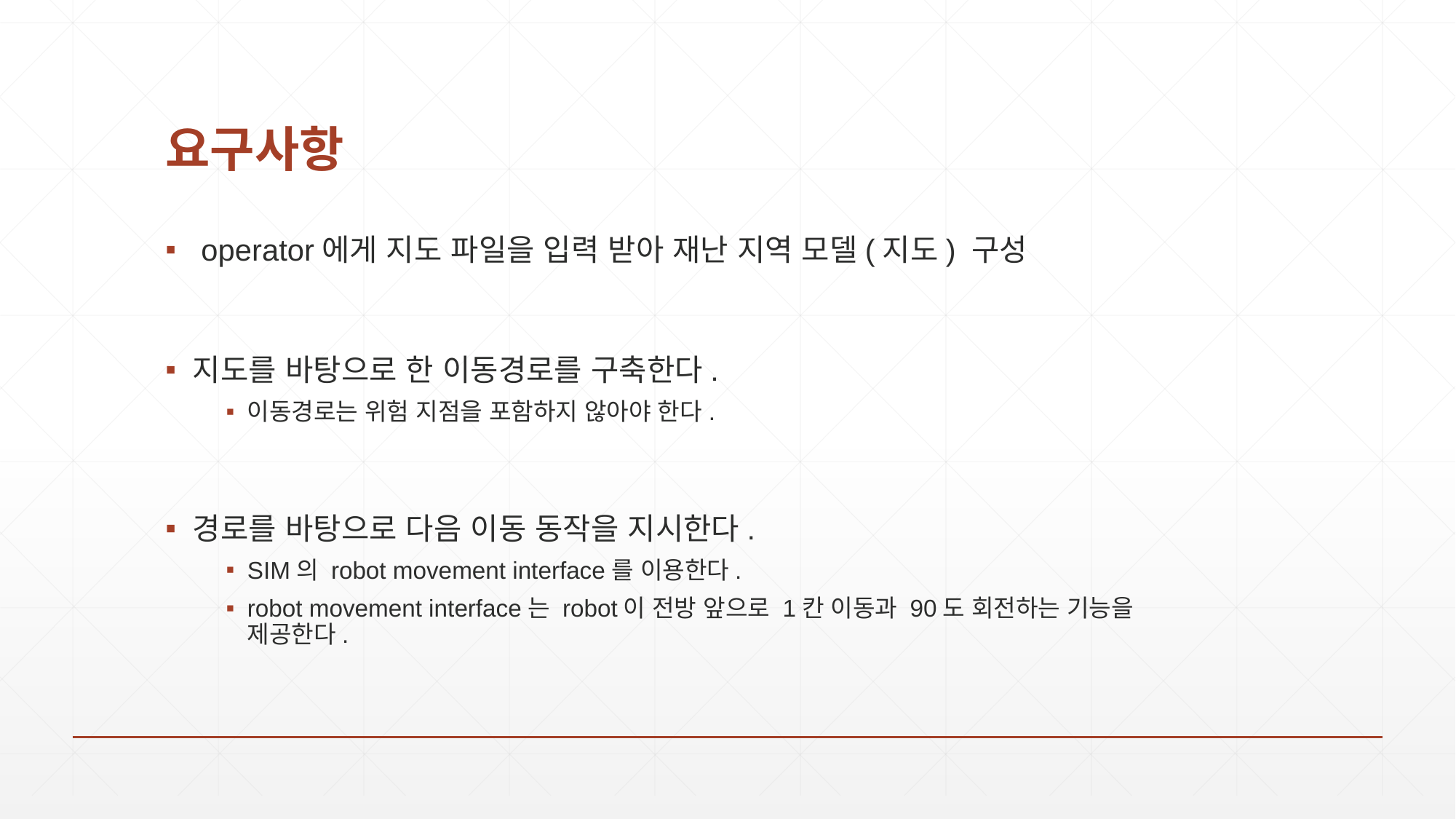

# 요구사항
 operator에게 지도 파일을 입력 받아 재난 지역 모델(지도) 구성

지도를 바탕으로 한 이동경로를 구축한다.
이동경로는 위험 지점을 포함하지 않아야 한다.

경로를 바탕으로 다음 이동 동작을 지시한다.
SIM의 robot movement interface를 이용한다.
robot movement interface는 robot이 전방 앞으로 1칸 이동과 90도 회전하는 기능을 제공한다.